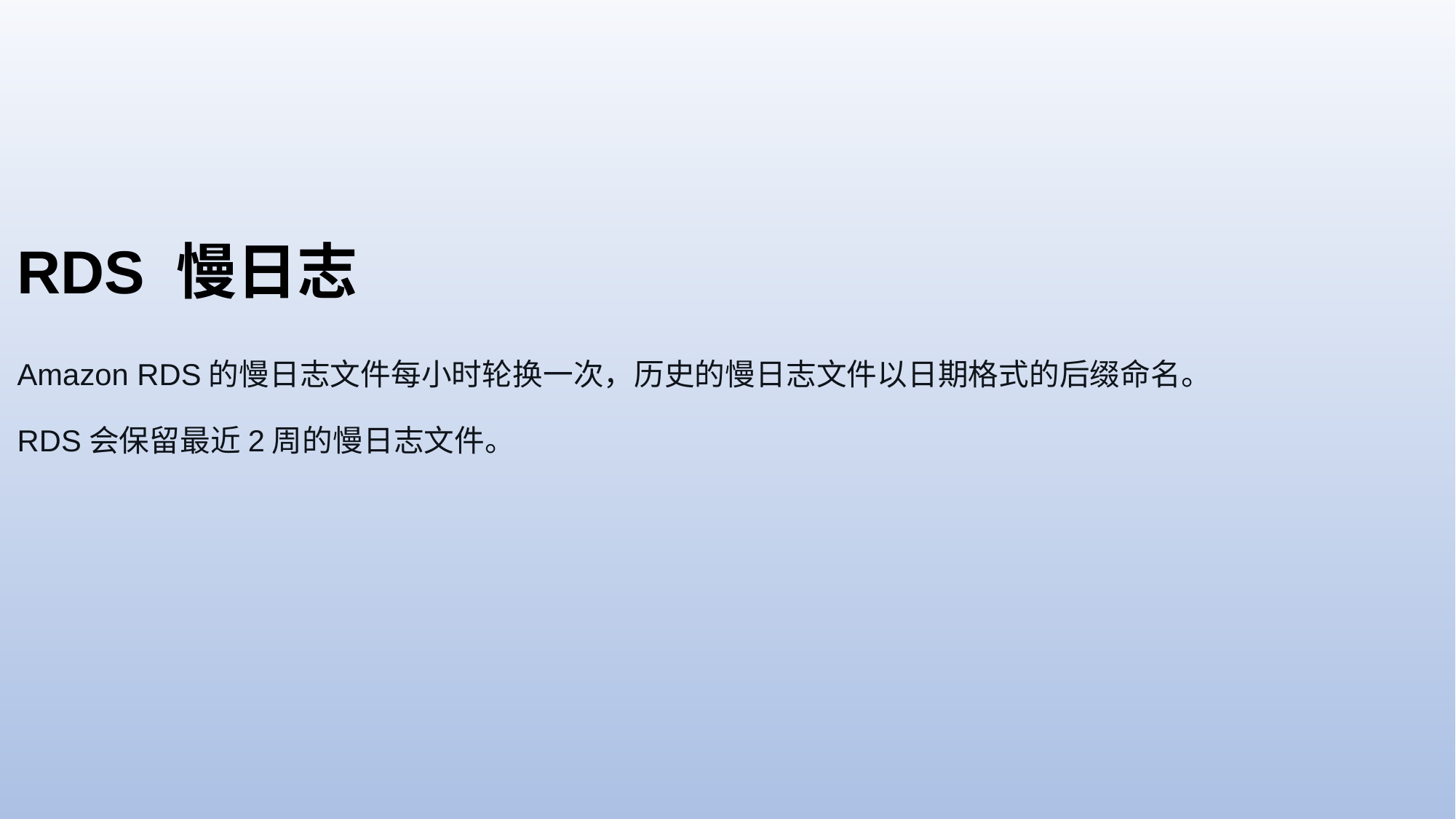

# RDS 慢日志 Amazon RDS的慢日志文件每小时轮换一次，历史的慢日志文件以日期格式的后缀命名。 RDS会保留最近2周的慢日志文件。